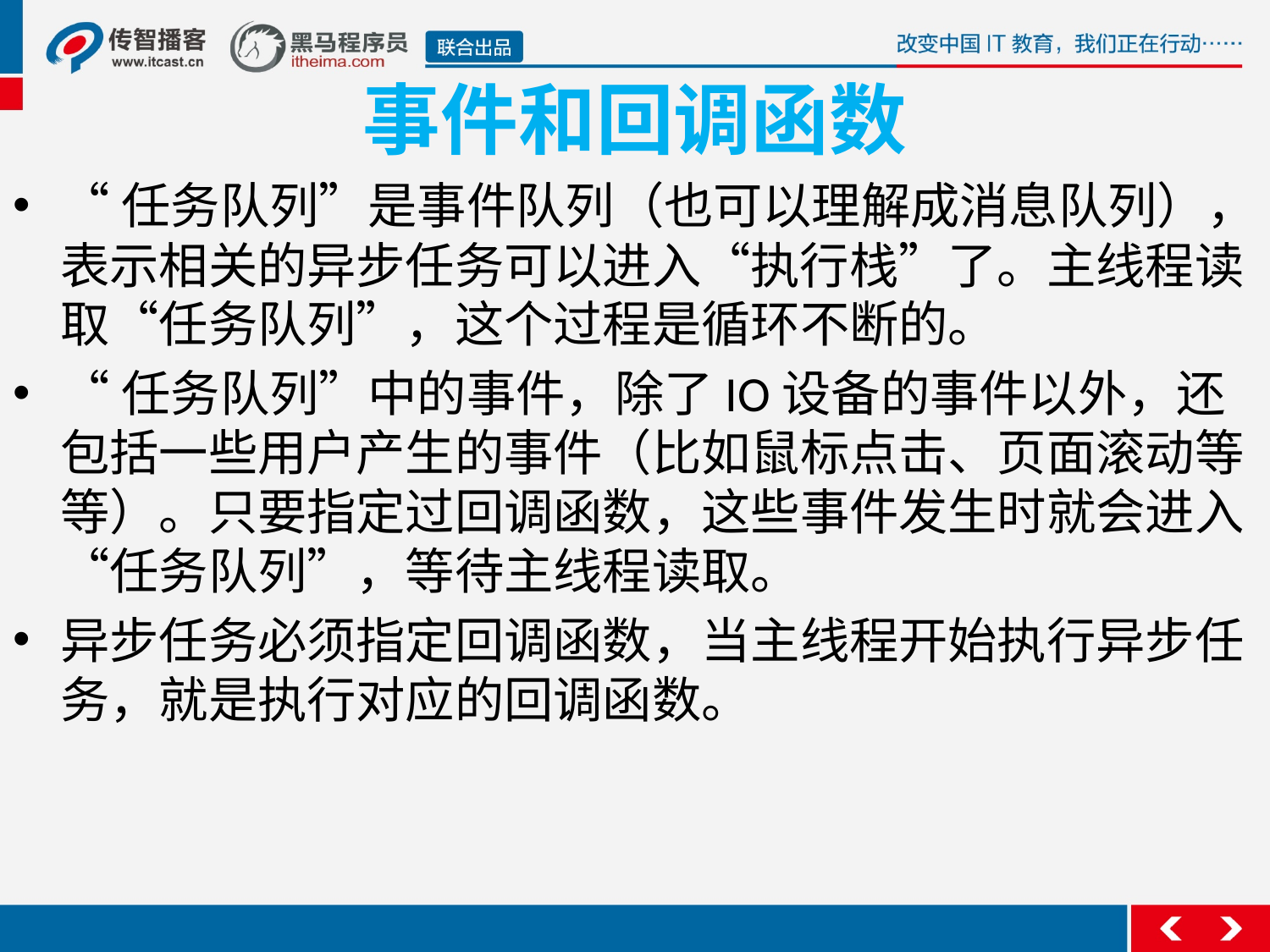

# 事件和回调函数
“任务队列”是事件队列（也可以理解成消息队列），表示相关的异步任务可以进入“执行栈”了。主线程读取“任务队列”，这个过程是循环不断的。
“任务队列”中的事件，除了IO设备的事件以外，还包括一些用户产生的事件（比如鼠标点击、页面滚动等等）。只要指定过回调函数，这些事件发生时就会进入“任务队列”，等待主线程读取。
异步任务必须指定回调函数，当主线程开始执行异步任务，就是执行对应的回调函数。